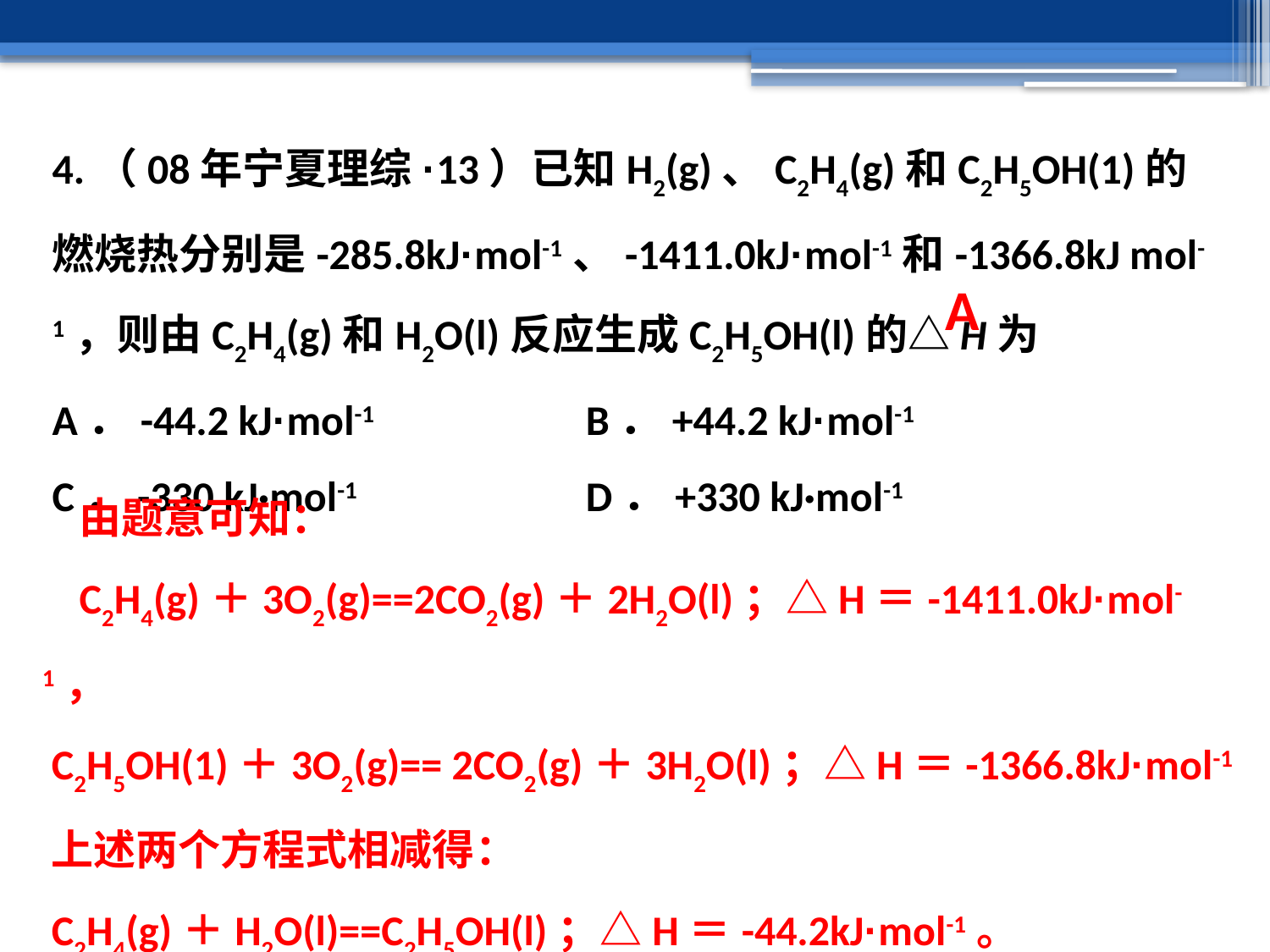

4.（08年宁夏理综·13）已知H2(g)、C2H4(g)和C2H5OH(1)的燃烧热分别是-285.8kJ·mol-1、-1411.0kJ·mol-1和-1366.8kJ mol-1，则由C2H4(g)和H2O(l)反应生成C2H5OH(l)的△H为
A．-44.2 kJ·mol-1		B．+44.2 kJ·mol-1
C．-330 kJ·mol-1		D．+330 kJ·mol-1
A
由题意可知：
C2H4(g)＋3O2(g)==2CO2(g)＋2H2O(l)；△H＝-1411.0kJ·mol-1，
C2H5OH(1)＋3O2(g)== 2CO2(g)＋3H2O(l)；△H＝-1366.8kJ·mol-1
上述两个方程式相减得：
C2H4(g)＋H2O(l)==C2H5OH(l)；△H＝-44.2kJ·mol-1。